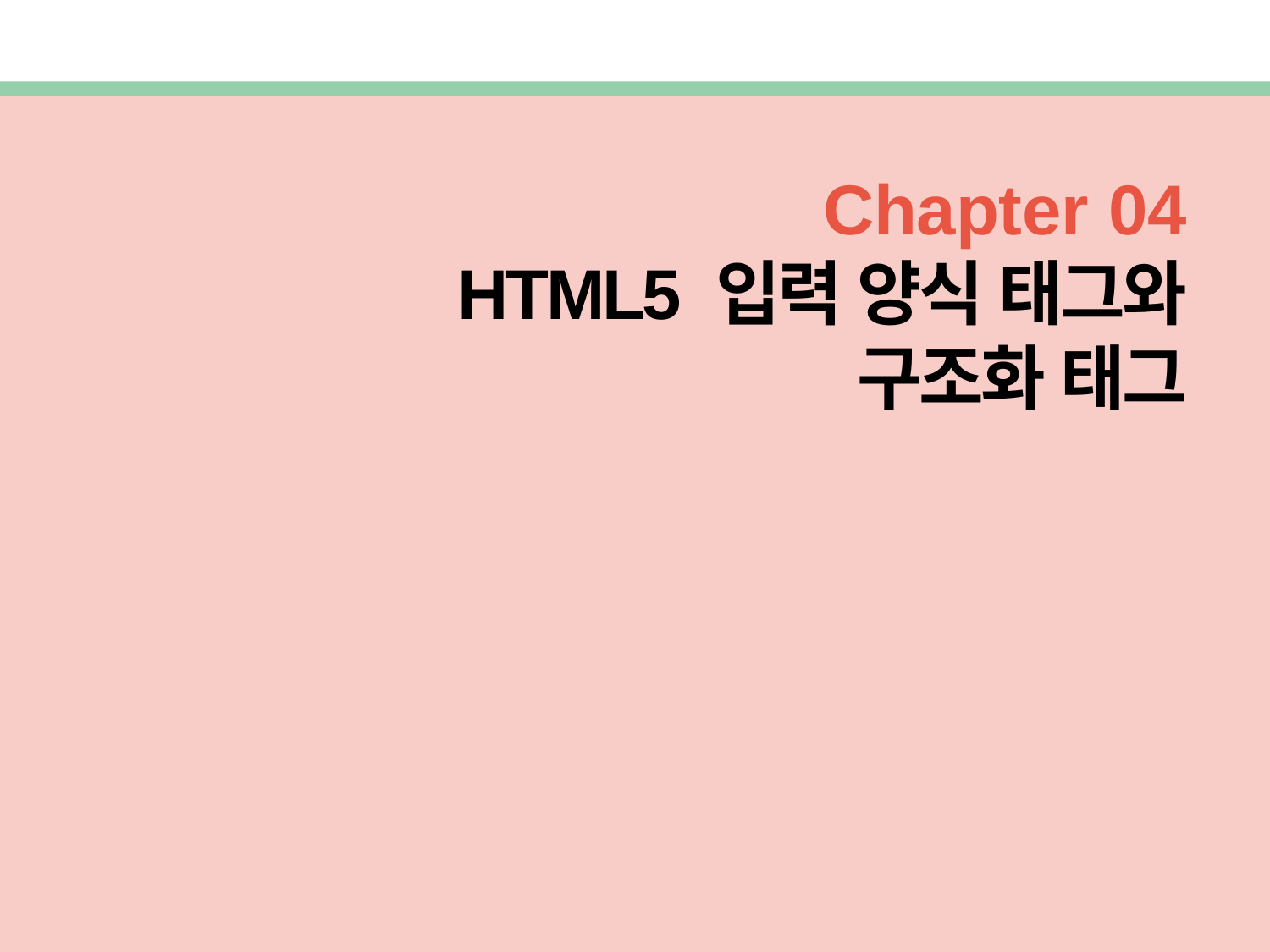

Chapter 04
HTML5 입력 양식 태그와
 구조화 태그